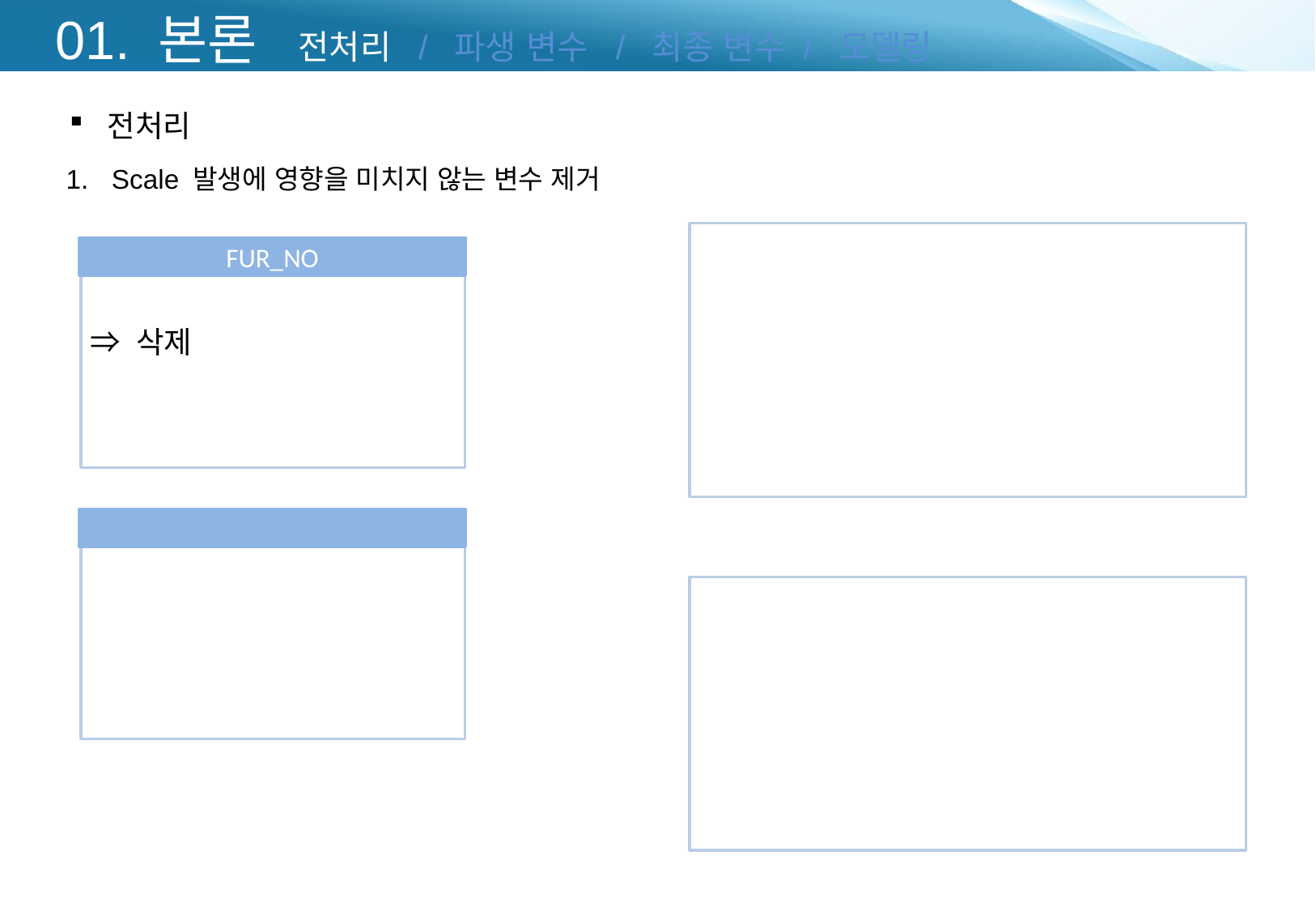

01. 본론	전처리  /  파생 변수  /  최종 변수 /  모델링

전처리
Scale 발생에 영향을 미치지 않는 변수 제거

FUR_NO

⇒ 삭제